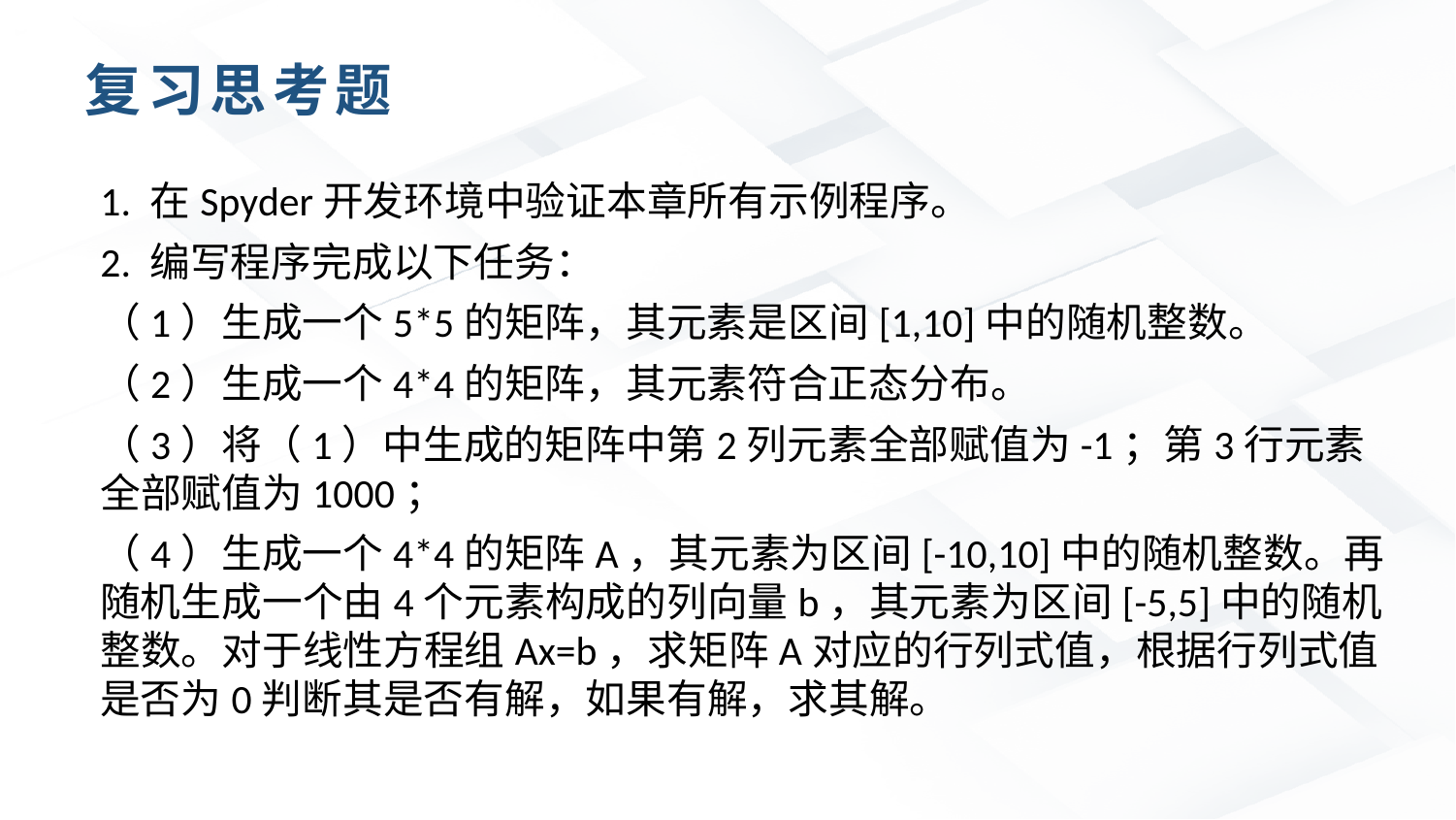

复习思考题
1. 在Spyder开发环境中验证本章所有示例程序。
2. 编写程序完成以下任务：
（1）生成一个5*5的矩阵，其元素是区间[1,10]中的随机整数。
（2）生成一个4*4的矩阵，其元素符合正态分布。
（3）将（1）中生成的矩阵中第2列元素全部赋值为-1；第3行元素全部赋值为1000；
（4）生成一个4*4的矩阵A，其元素为区间[-10,10]中的随机整数。再随机生成一个由4个元素构成的列向量b，其元素为区间[-5,5]中的随机整数。对于线性方程组Ax=b，求矩阵A对应的行列式值，根据行列式值是否为0判断其是否有解，如果有解，求其解。